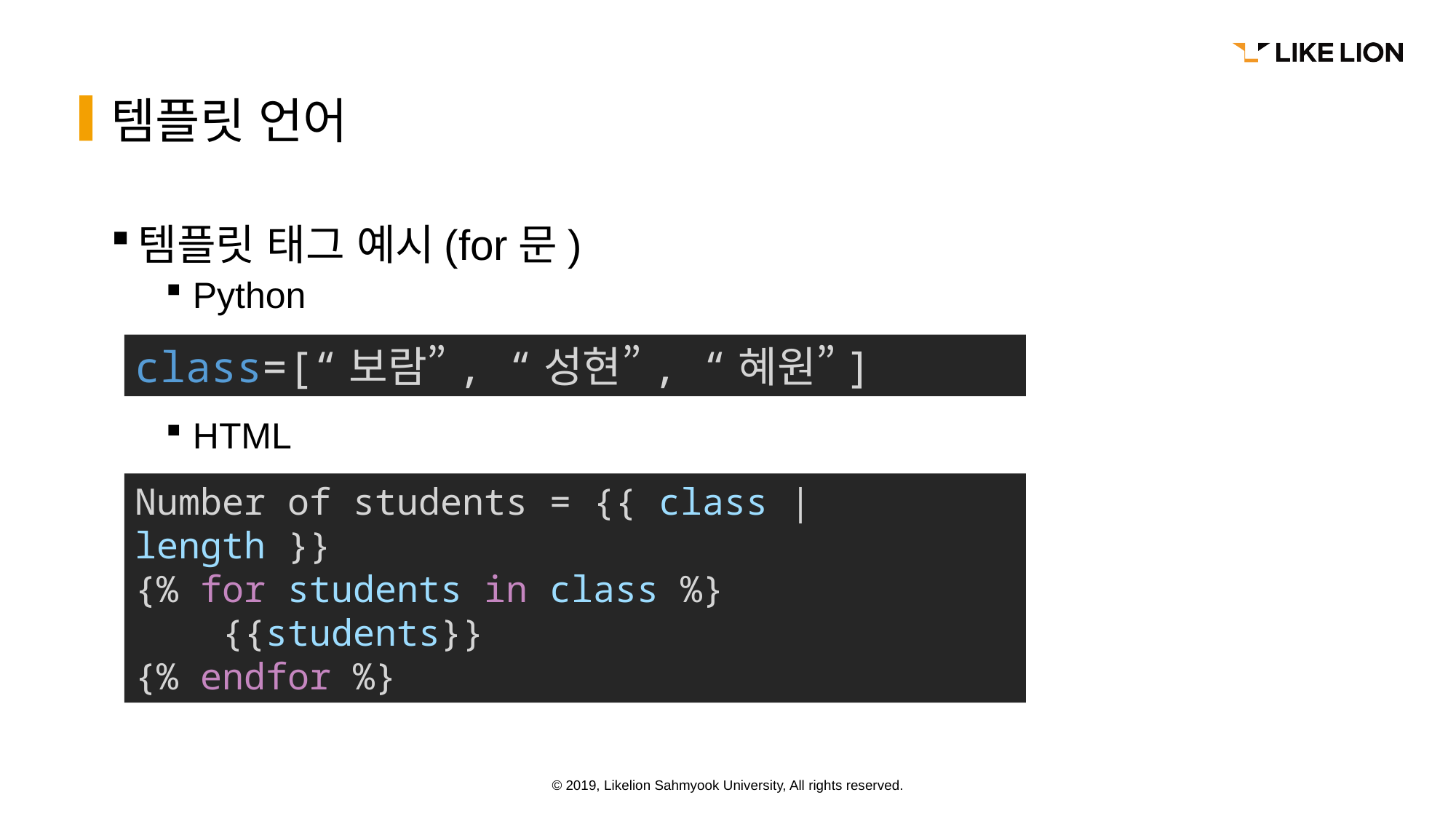

# 템플릿 언어
템플릿 태그 예시(for문)
Python

HTML

class=[“보람”, “성현”, “혜원”]
Number of students = {{ class | length }}
{% for students in class %}
    {{students}}
{% endfor %}